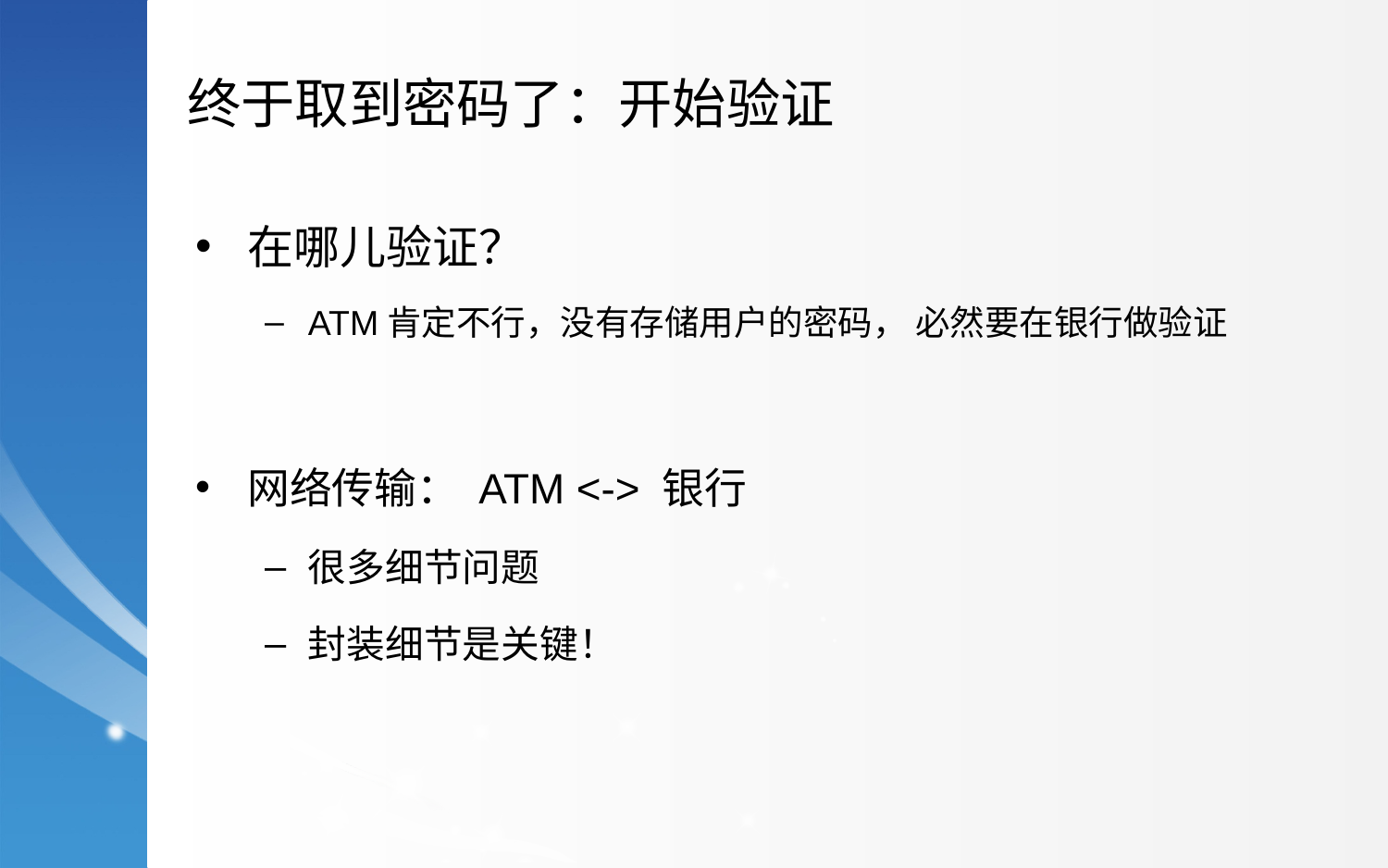

终于取到密码了：开始验证

在哪儿验证？
ATM肯定不行，没有存储用户的密码， 必然要在银行做验证

网络传输： ATM <-> 银行
很多细节问题
封装细节是关键！